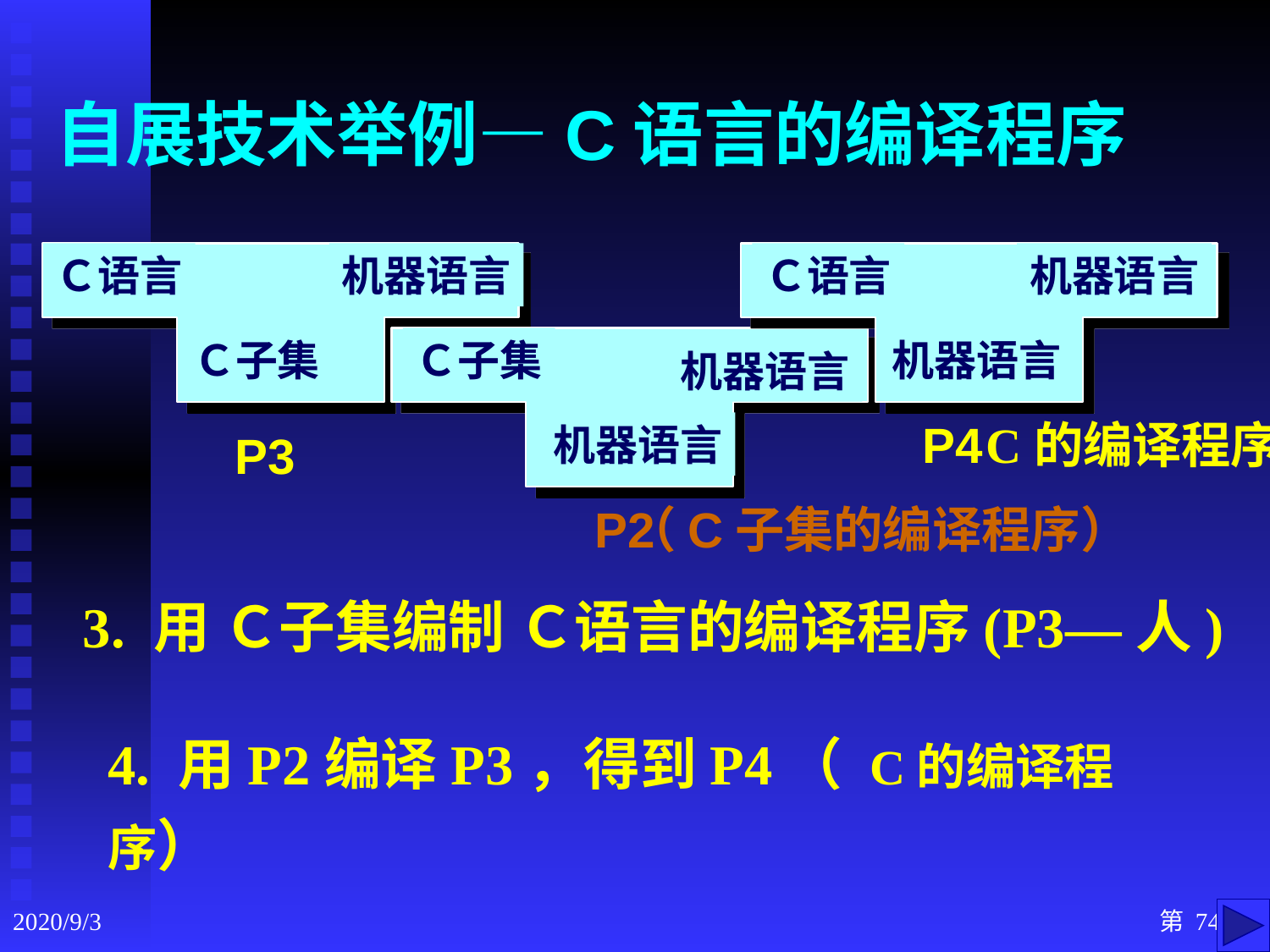

# 自展技术举例—C语言的编译程序

Ｃ语言
机器语言
Ｃ子集
P3

Ｃ语言
机器语言
机器语言
P4

Ｃ子集
机器语言
机器语言
P2
C的编译程序
（C子集的编译程序）
3. 用 Ｃ子集编制 Ｃ语言的编译程序(P3—人)
4. 用P2编译P3，得到P4（ C的编译程序）
2020/9/3
第 74 页